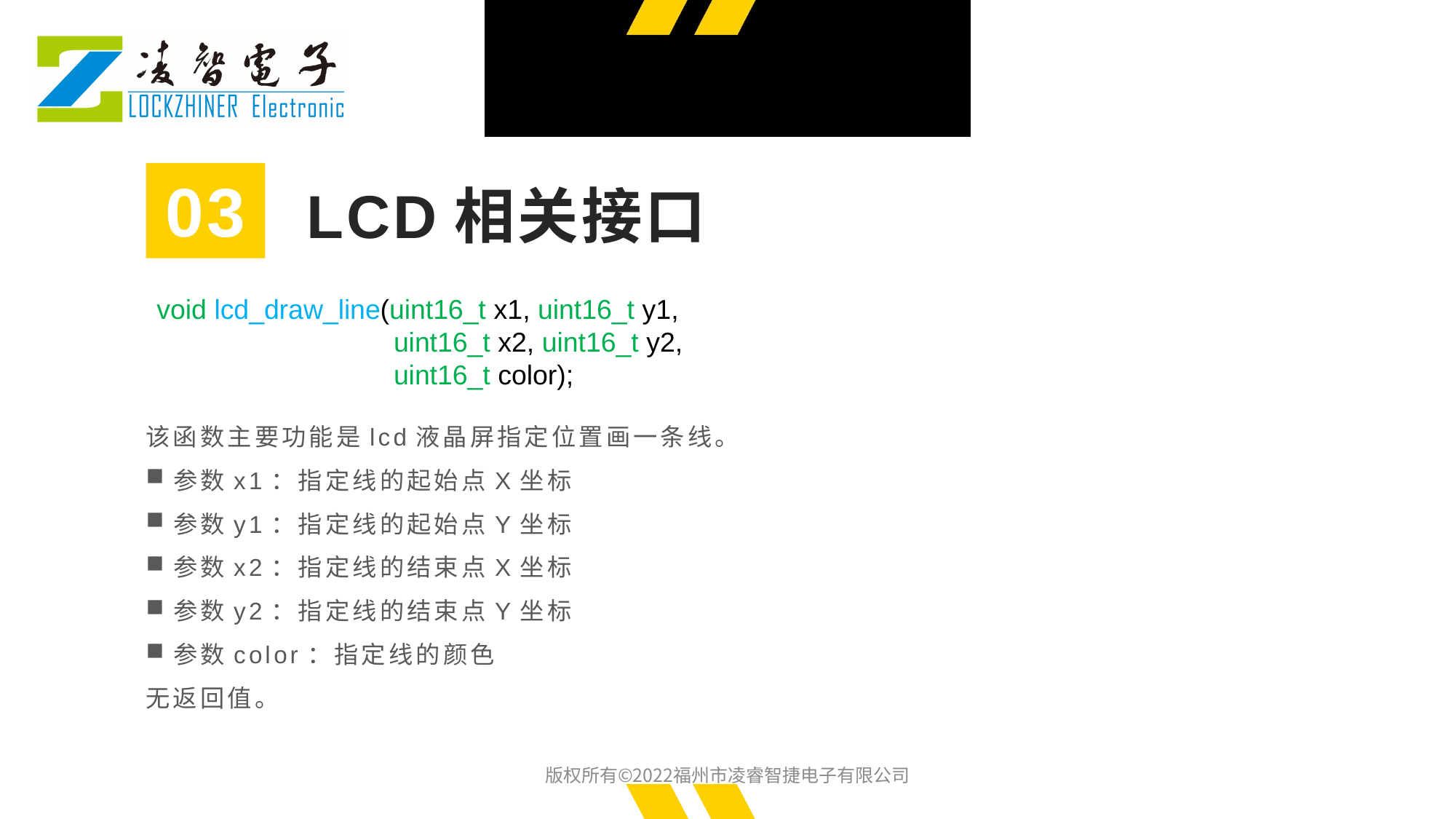

03
LCD相关接口
void lcd_draw_line(uint16_t x1, uint16_t y1,
                               uint16_t x2, uint16_t y2,
                               uint16_t color);
该函数主要功能是lcd液晶屏指定位置画一条线。
参数x1：指定线的起始点X坐标
参数y1：指定线的起始点Y坐标
参数x2：指定线的结束点X坐标
参数y2：指定线的结束点Y坐标
参数color：指定线的颜色
无返回值。
版权所有©2022福州市凌睿智捷电子有限公司
10